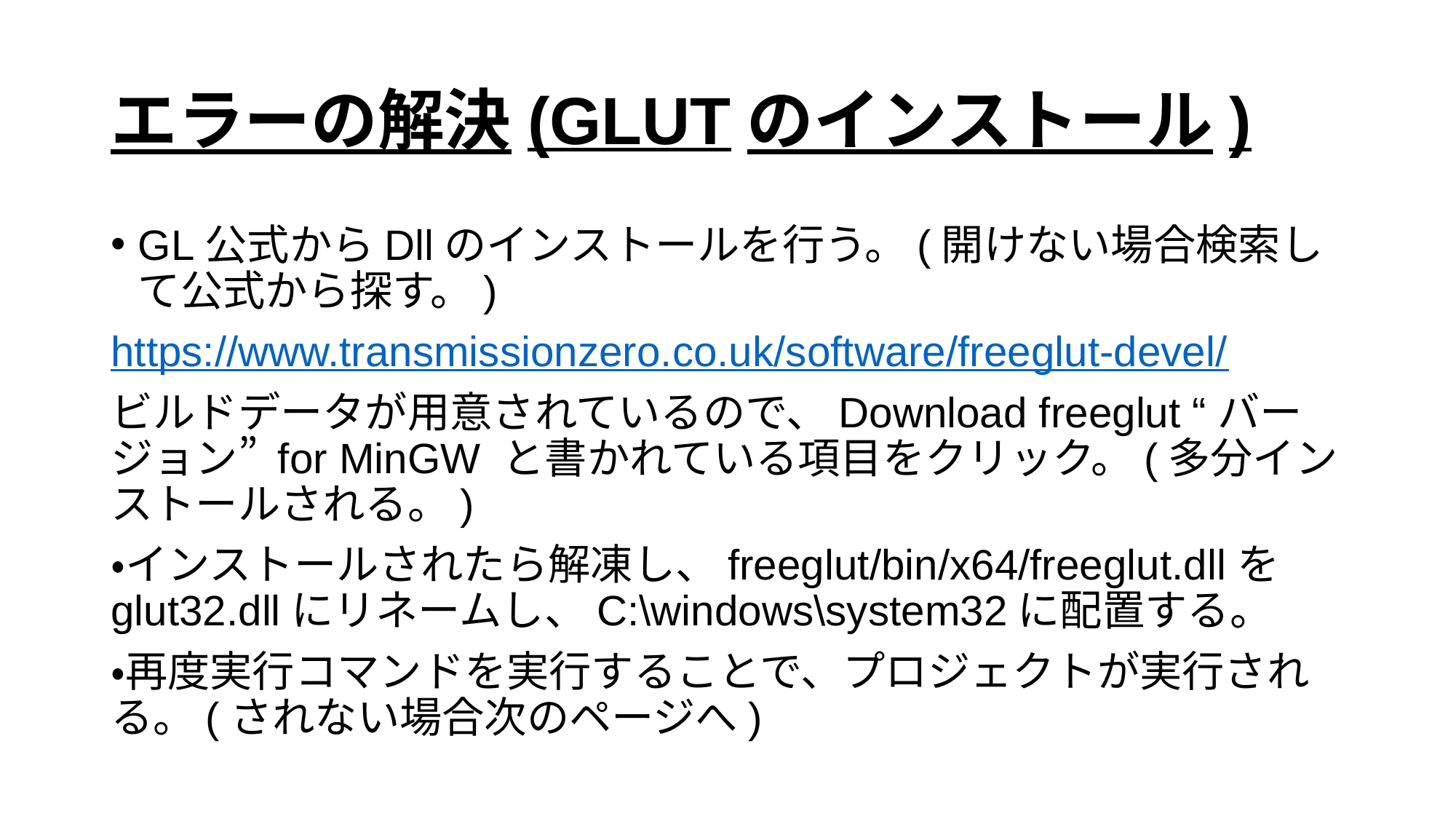

# エラーの解決(GLUTのインストール)
GL公式からDllのインストールを行う。(開けない場合検索して公式から探す。)
https://www.transmissionzero.co.uk/software/freeglut-devel/
ビルドデータが用意されているので、Download freeglut “バージョン” for MinGW と書かれている項目をクリック。(多分インストールされる。)
・インストールされたら解凍し、freeglut/bin/x64/freeglut.dllをglut32.dllにリネームし、C:\windows\system32に配置する。
・再度実行コマンドを実行することで、プロジェクトが実行される。(されない場合次のページへ)